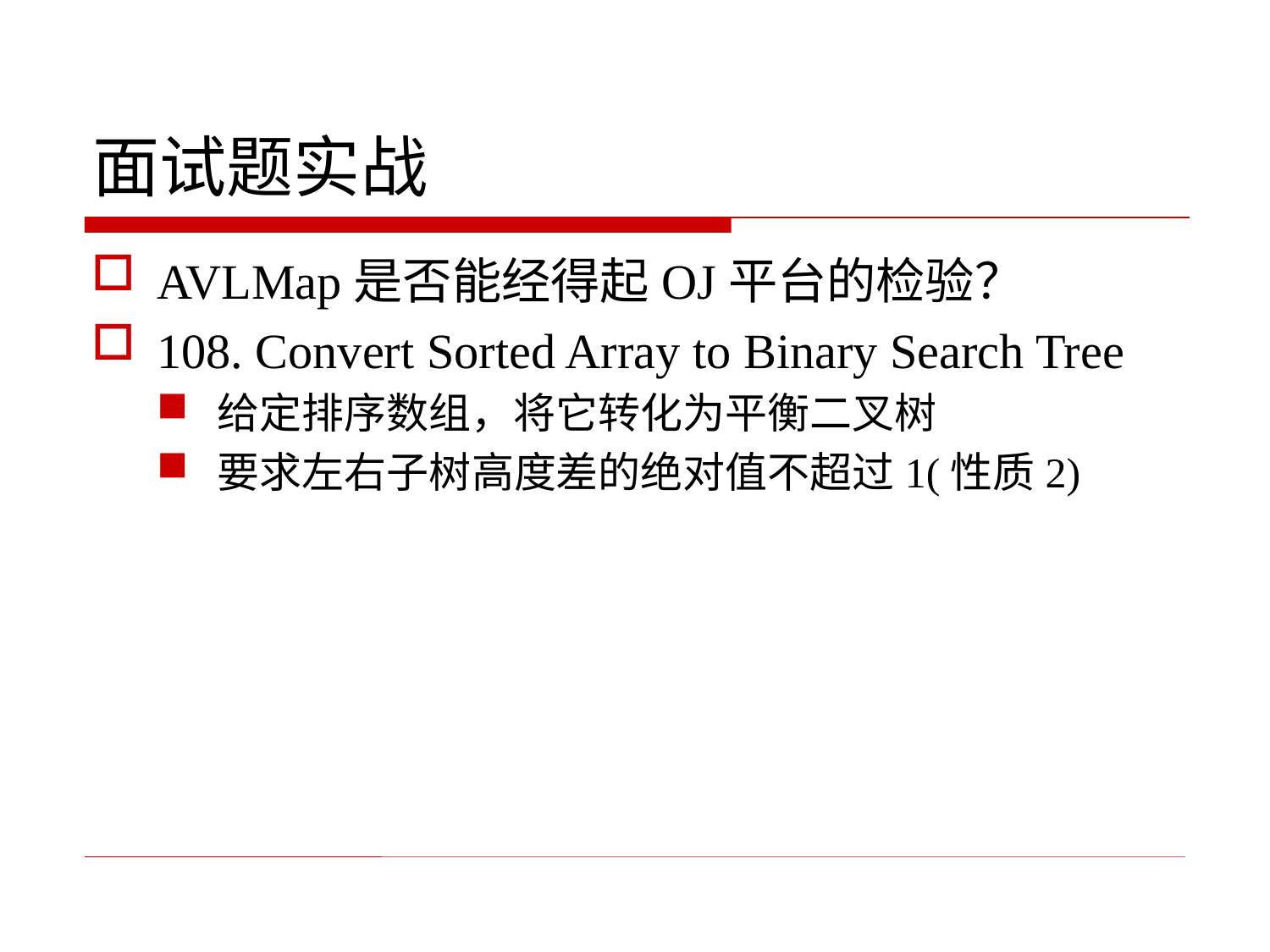

# 面试题实战
AVLMap是否能经得起OJ平台的检验？
108. Convert Sorted Array to Binary Search Tree
给定排序数组，将它转化为平衡二叉树
要求左右子树高度差的绝对值不超过1(性质2)